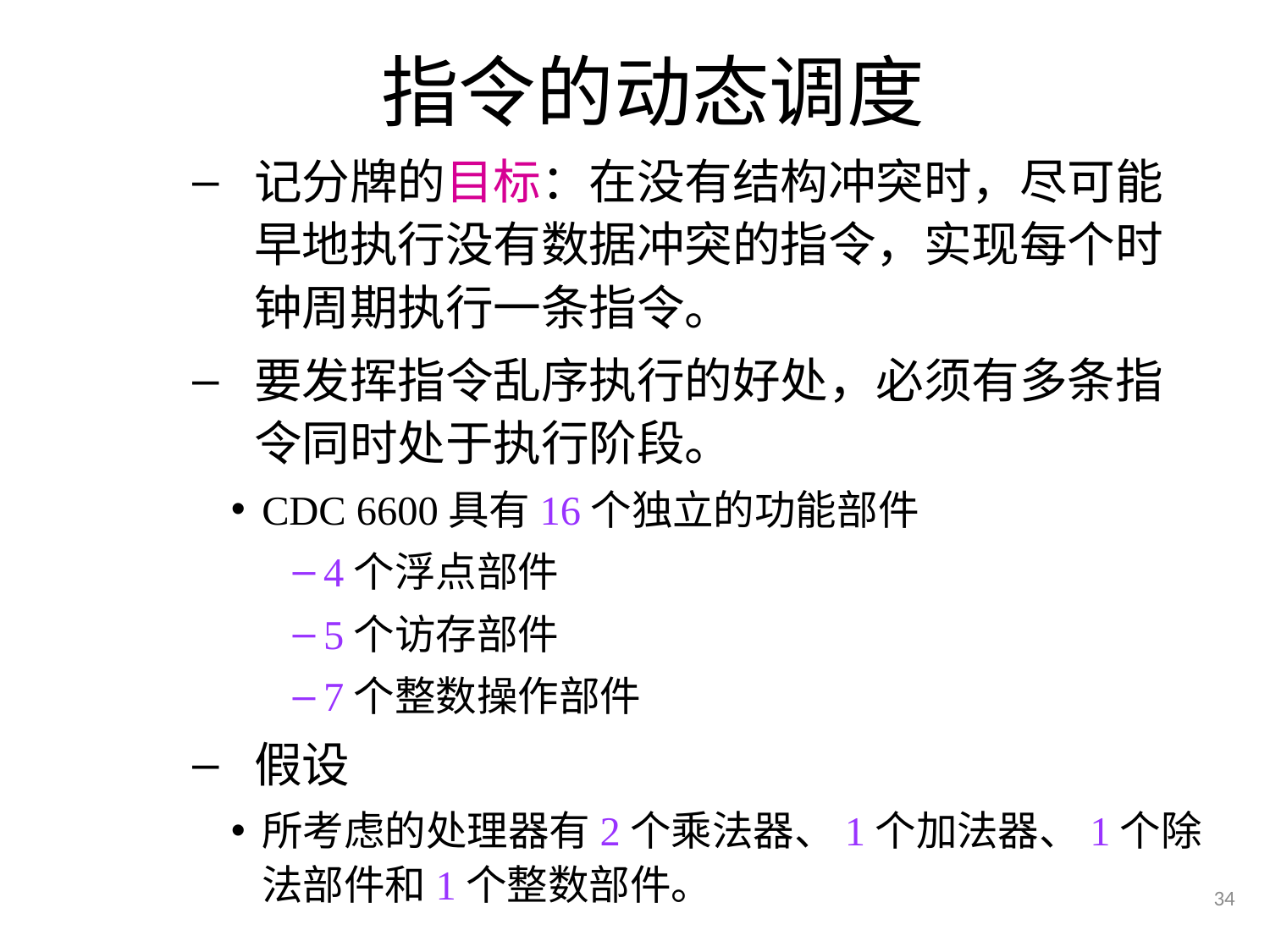

# 指令的动态调度
记分牌的目标：在没有结构冲突时，尽可能早地执行没有数据冲突的指令，实现每个时钟周期执行一条指令。
要发挥指令乱序执行的好处，必须有多条指令同时处于执行阶段。
CDC 6600具有16个独立的功能部件
4个浮点部件
5个访存部件
7个整数操作部件
假设
所考虑的处理器有2个乘法器、1个加法器、1个除法部件和1个整数部件。
34